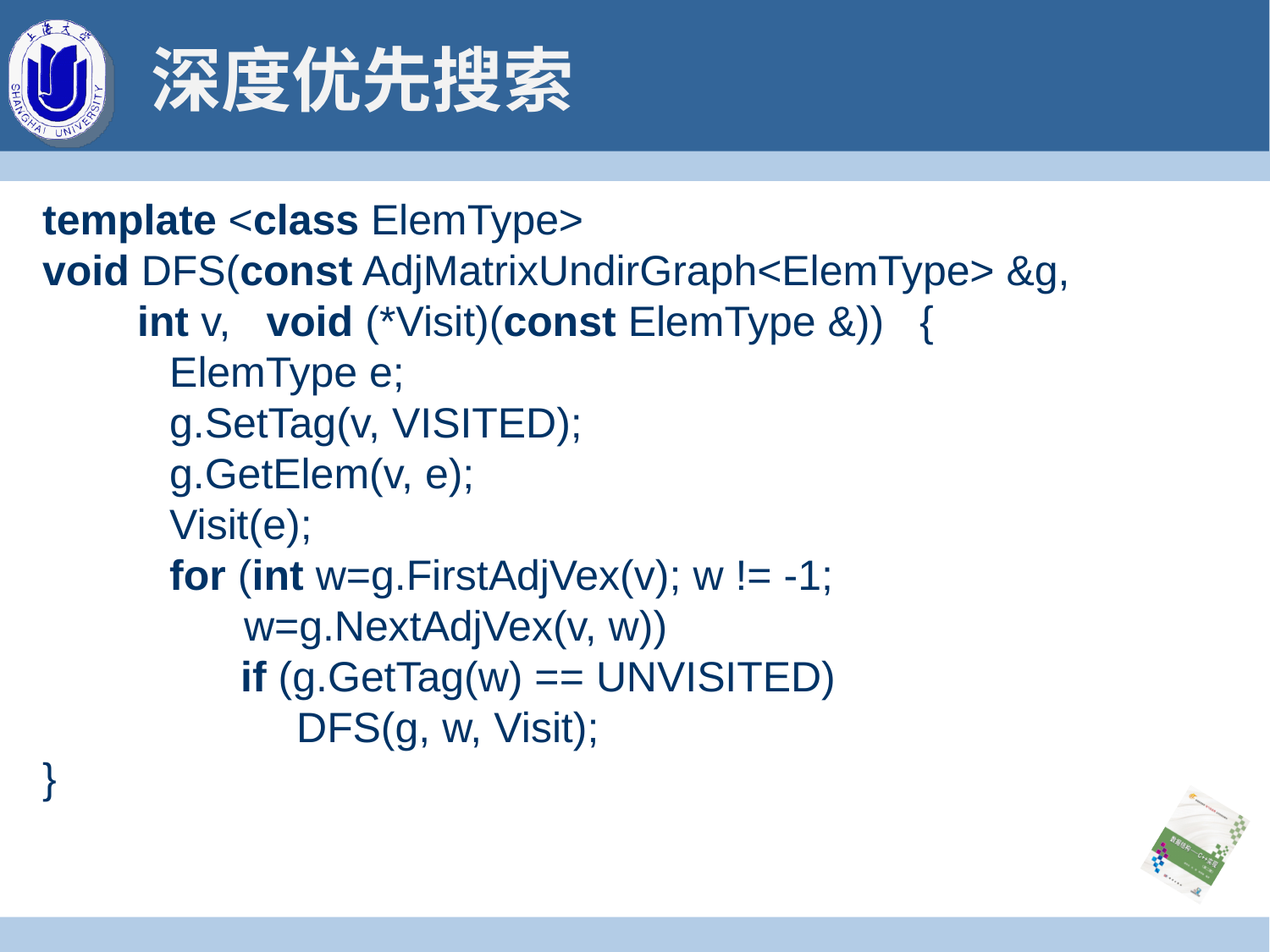

# 深度优先搜索
template <class ElemType>
void DFS(const AdjMatrixUndirGraph<ElemType> &g,
        int v,   void (*Visit)(const ElemType &))   {
	ElemType e;
	g.SetTag(v, VISITED);
	g.GetElem(v, e);
	Visit(e);
	for (int w=g.FirstAdjVex(v); w != -1;
                 w=g.NextAdjVex(v, w))
	      if (g.GetTag(w) == UNVISITED)
		DFS(g, w, Visit);
}